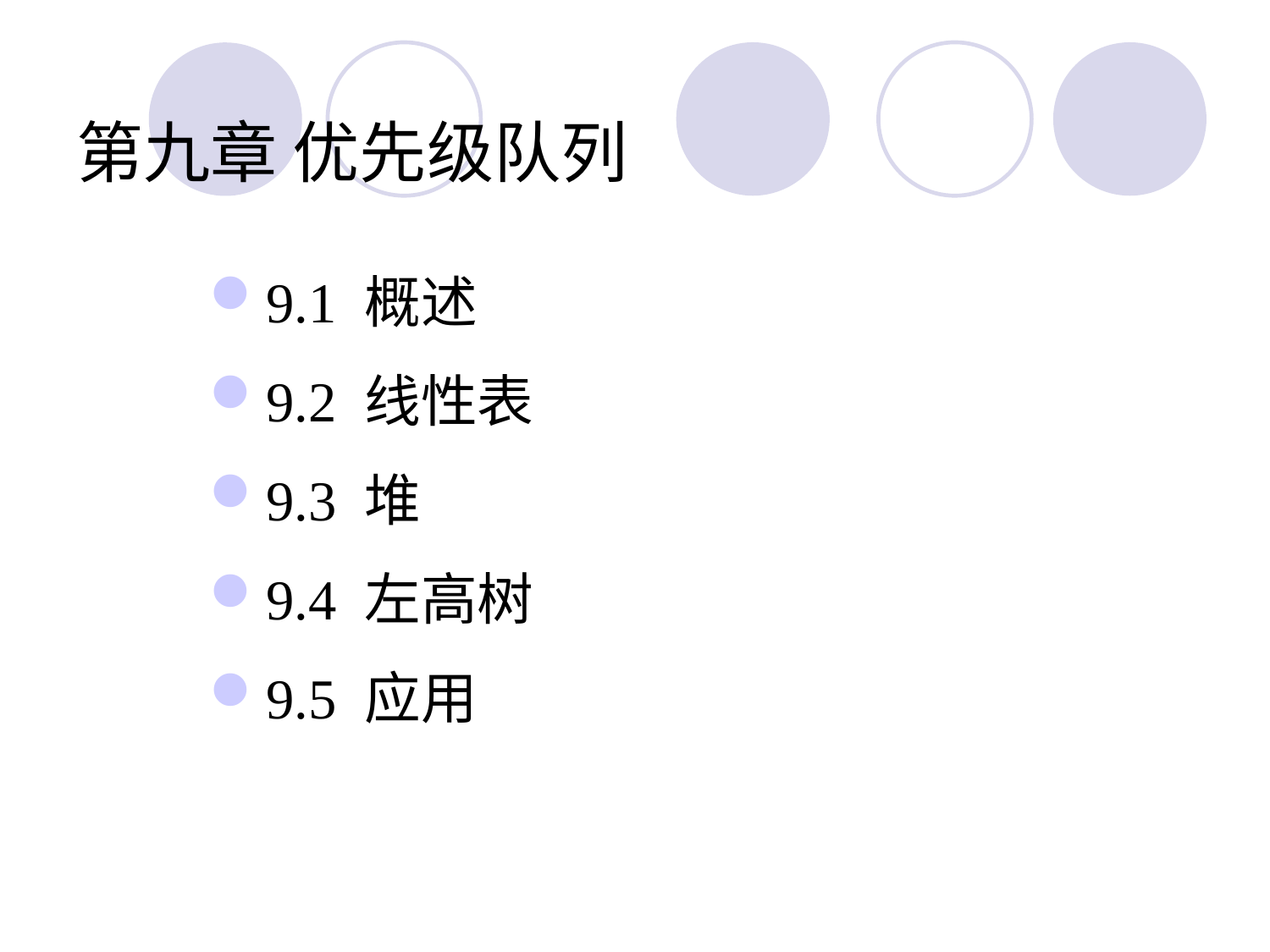

1
第九章 优先级队列

9.1 概述
9.2 线性表
9.3 堆
9.4 左高树
9.5 应用